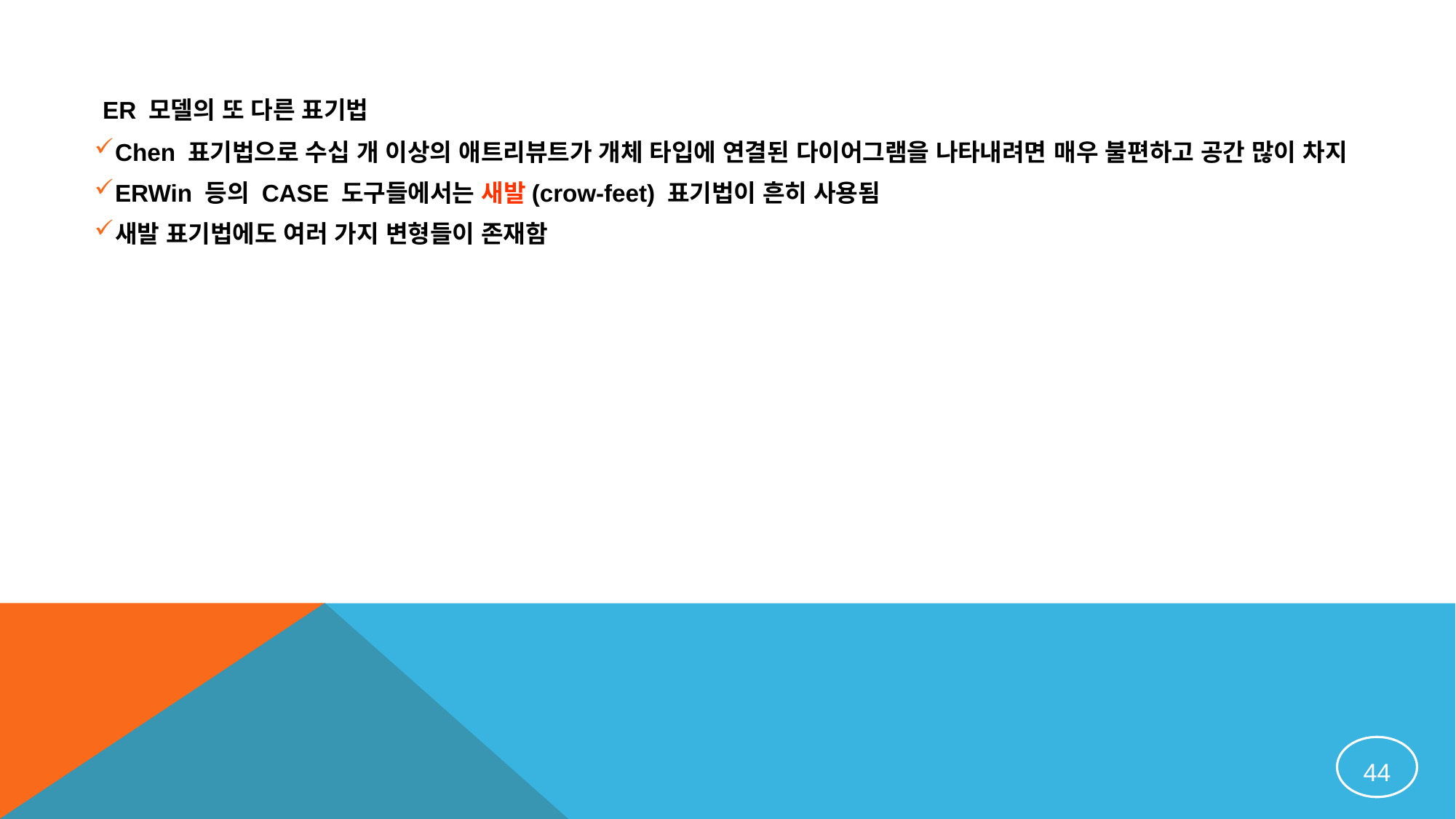

ER 모델의 또 다른 표기법
Chen 표기법으로 수십 개 이상의 애트리뷰트가 개체 타입에 연결된 다이어그램을 나타내려면 매우 불편하고 공간 많이 차지
ERWin 등의 CASE 도구들에서는 새발(crow-feet) 표기법이 흔히 사용됨
새발 표기법에도 여러 가지 변형들이 존재함

44